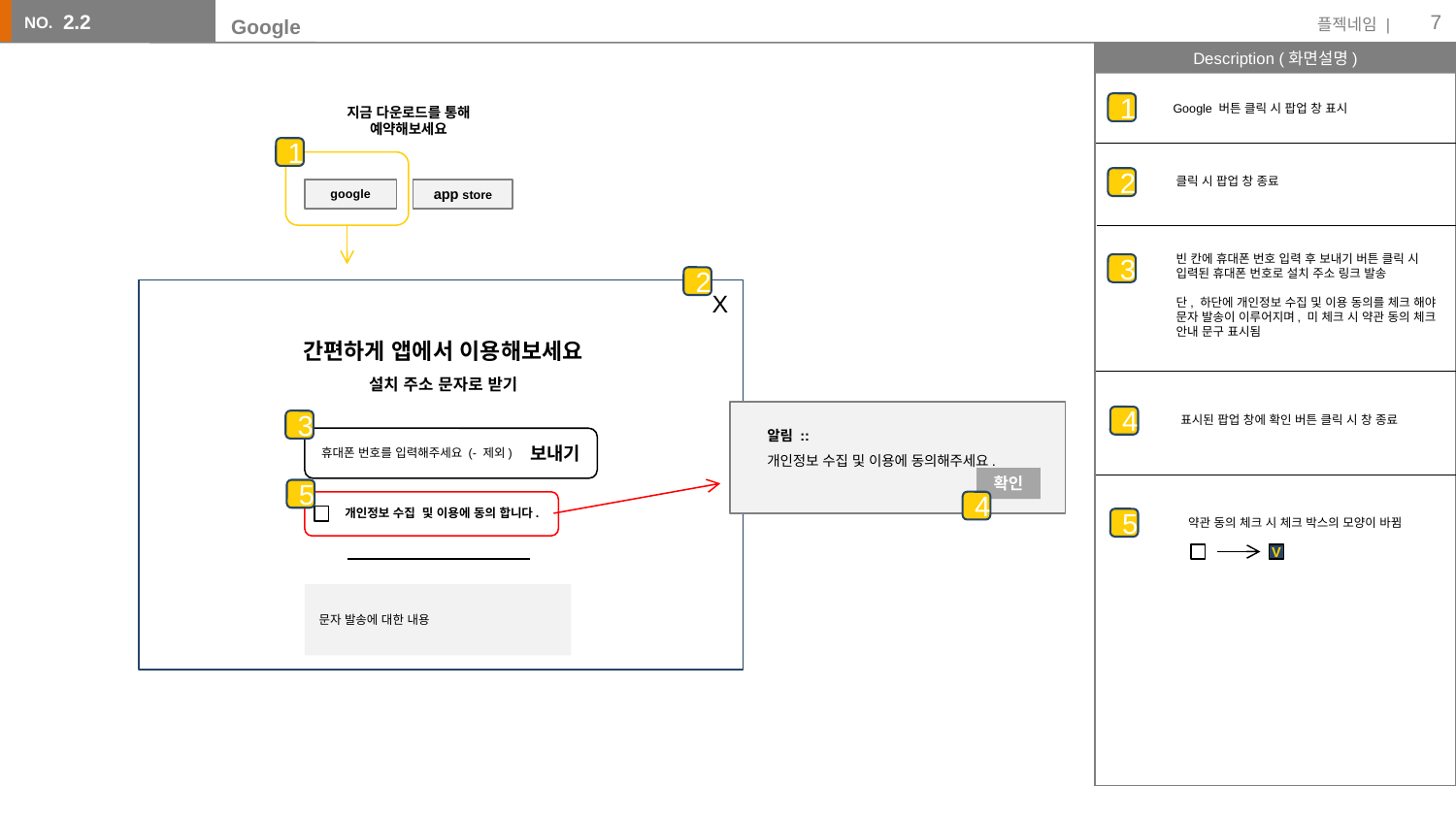

7
# Google
2.2
지금 다운로드를 통해
예약해보세요
1
Google 버튼 클릭 시 팝업 창 표시
1

클릭 시 팝업 창 종료
2
google
app store
빈 칸에 휴대폰 번호 입력 후 보내기 버튼 클릭 시
입력된 휴대폰 번호로 설치 주소 링크 발송

단, 하단에 개인정보 수집 및 이용 동의를 체크 해야
문자 발송이 이루어지며, 미 체크 시 약관 동의 체크
안내 문구 표시됨
3
2

X
간편하게 앱에서 이용해보세요
설치 주소 문자로 받기

표시된 팝업 창에 확인 버튼 클릭 시 창 종료
4
3
알림 ::
개인정보 수집 및 이용에 동의해주세요.

보내기
휴대폰 번호를 입력해주세요 (- 제외)
확인
5

4
개인정보 수집  및 이용에 동의 합니다.

약관 동의 체크 시 체크 박스의 모양이 바뀜
5

V
문자 발송에 대한 내용